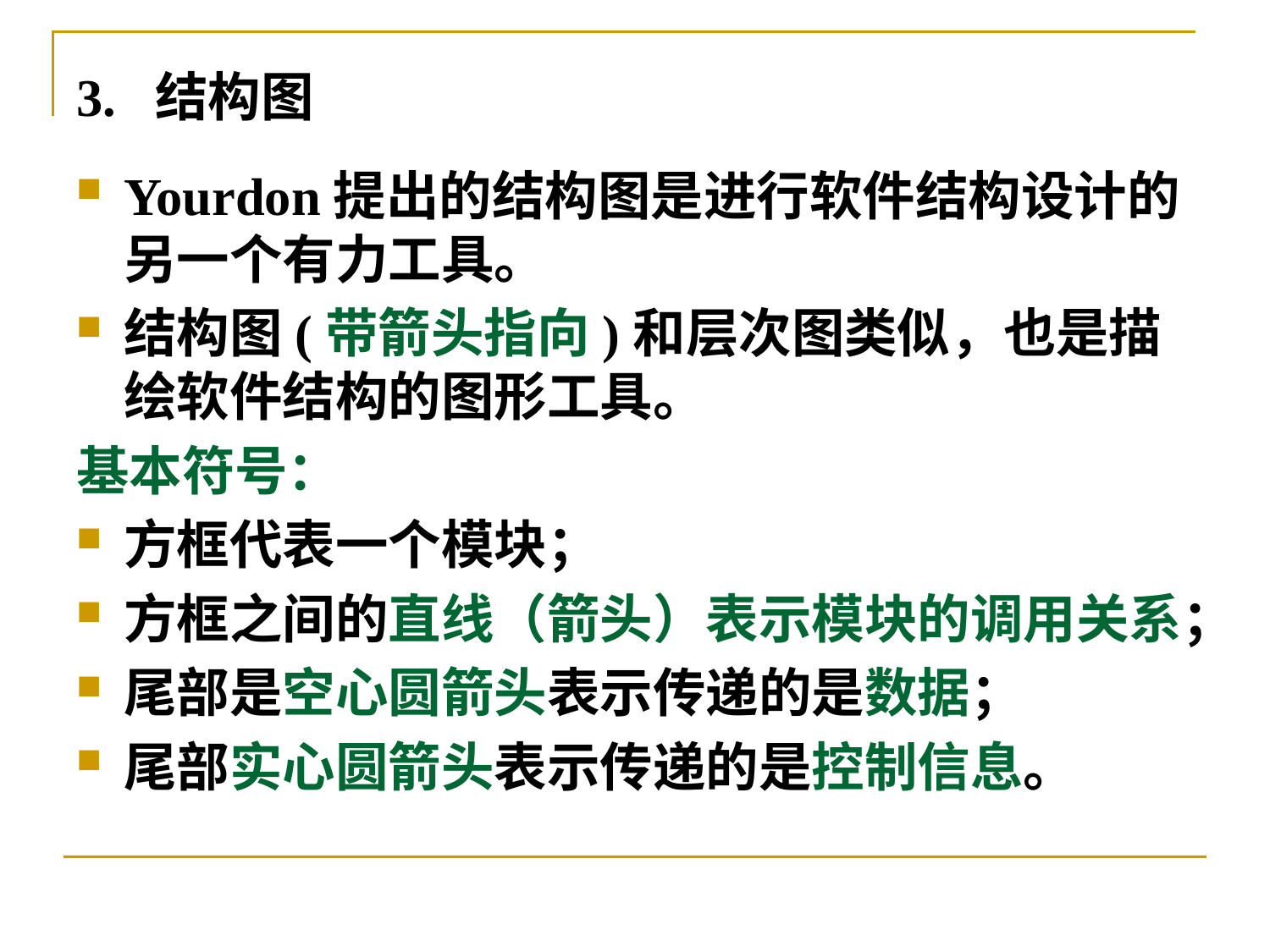

# 3.  结构图
Yourdon提出的结构图是进行软件结构设计的另一个有力工具。
结构图(带箭头指向)和层次图类似，也是描绘软件结构的图形工具。
基本符号：
方框代表一个模块；
方框之间的直线（箭头）表示模块的调用关系；
尾部是空心圆箭头表示传递的是数据；
尾部实心圆箭头表示传递的是控制信息。